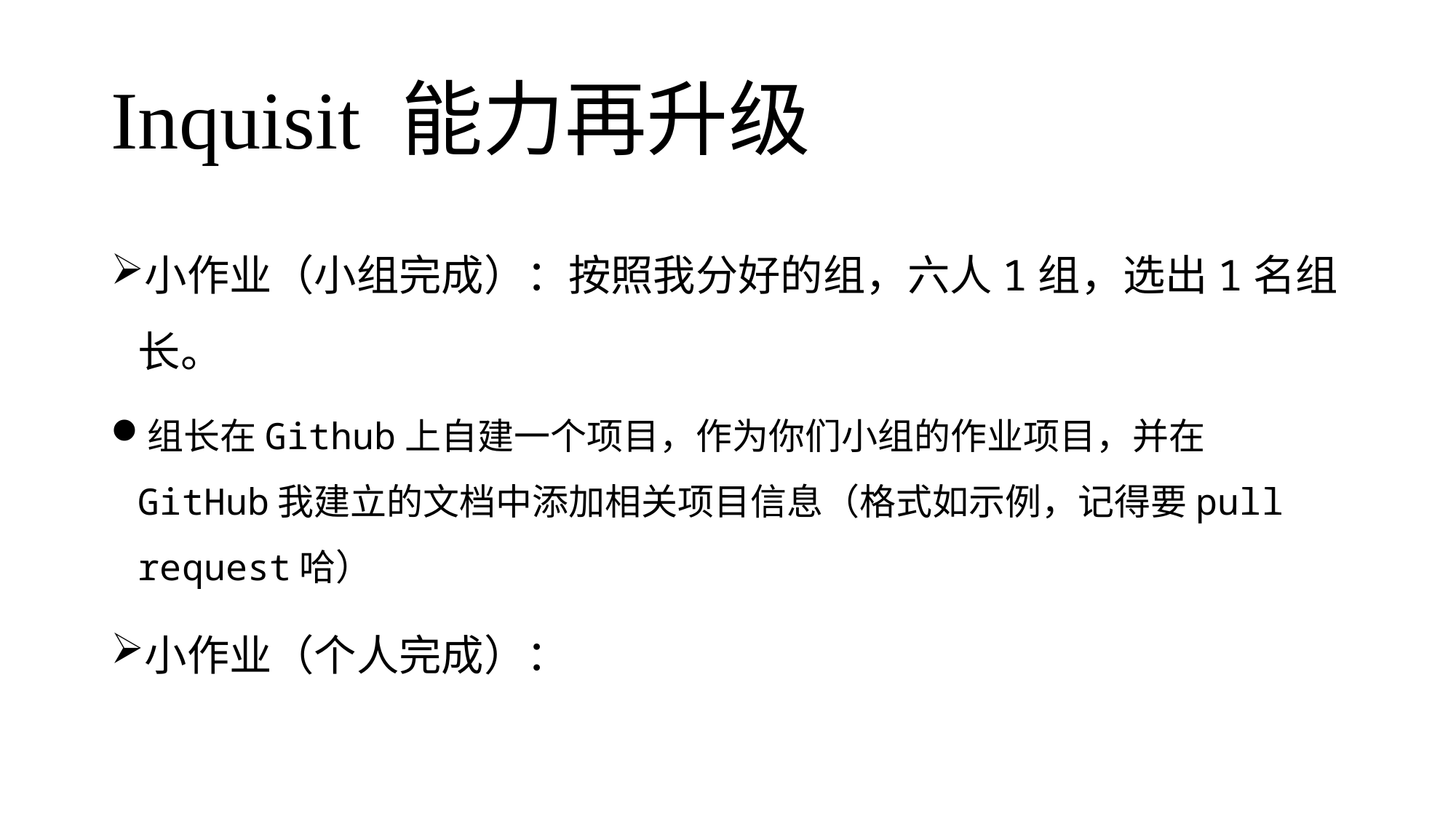

# Inquisit 能力再升级
小作业（小组完成）：按照我分好的组，六人1组，选出1名组长。
组长在Github上自建一个项目，作为你们小组的作业项目，并在GitHub我建立的文档中添加相关项目信息（格式如示例，记得要pull request哈）
小作业（个人完成）：